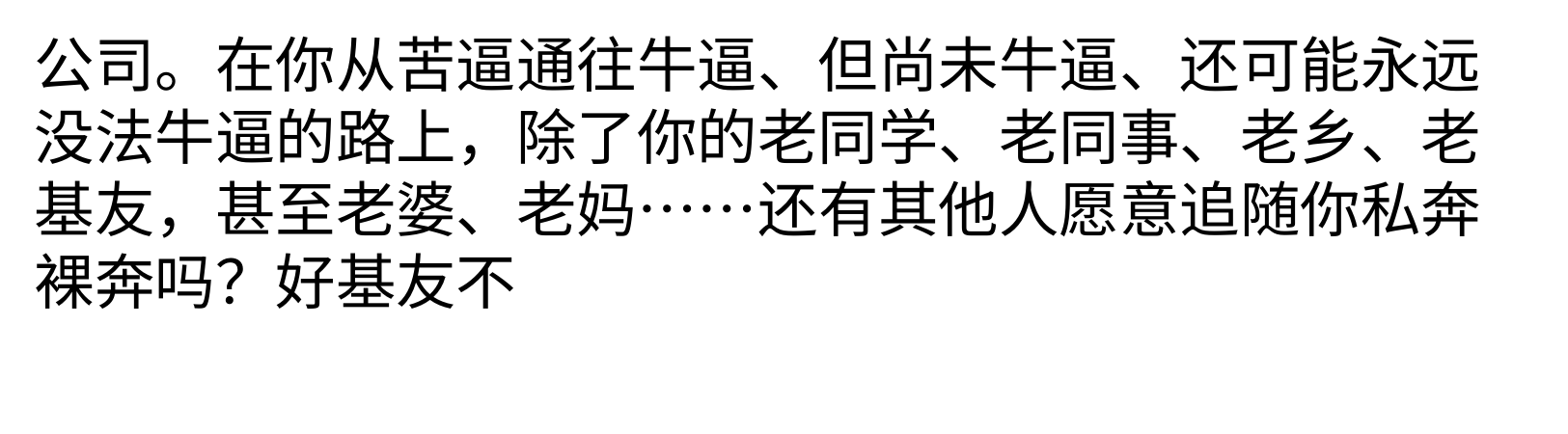

公司。在你从苦逼通往牛逼、但尚未牛逼、还可能永远没法牛逼的路上，除了你的老同学、老同事、老乡、老基友，甚至老婆、老妈……还有其他人愿意追随你私奔裸奔吗？好基友不